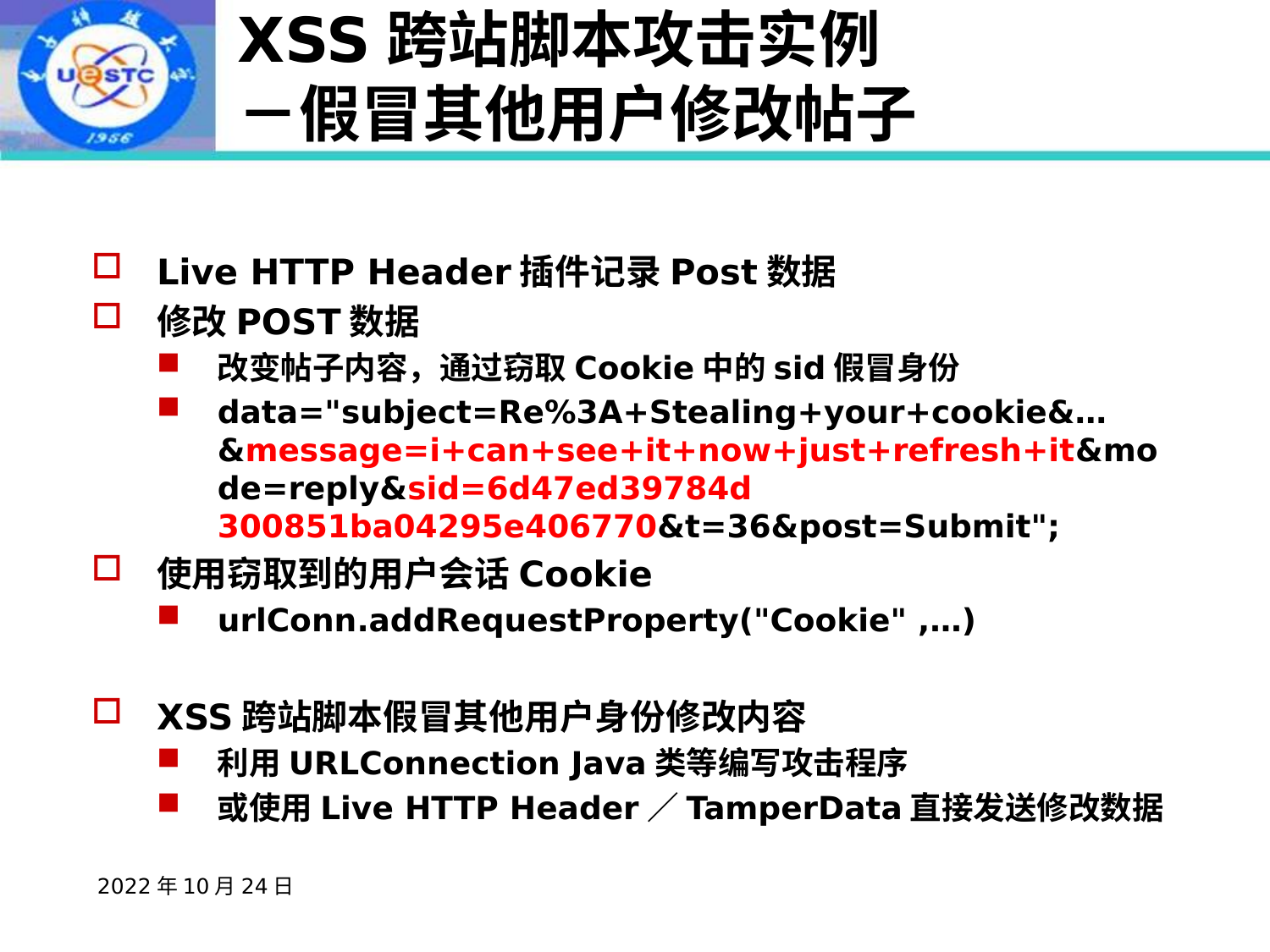

# XSS跨站脚本攻击实例 －假冒其他用户修改帖子
Live HTTP Header插件记录Post数据
修改POST数据
改变帖子内容，通过窃取Cookie中的sid假冒身份
data="subject=Re%3A+Stealing+your+cookie&…&message=i+can+see+it+now+just+refresh+it&mode=reply&sid=6d47ed39784d
300851ba04295e406770&t=36&post=Submit";
使用窃取到的用户会话Cookie
urlConn.addRequestProperty("Cookie" ,…)

XSS跨站脚本假冒其他用户身份修改内容
利用URLConnection Java类等编写攻击程序
或使用Live HTTP Header／TamperData直接发送修改数据
2022年10月24日
29